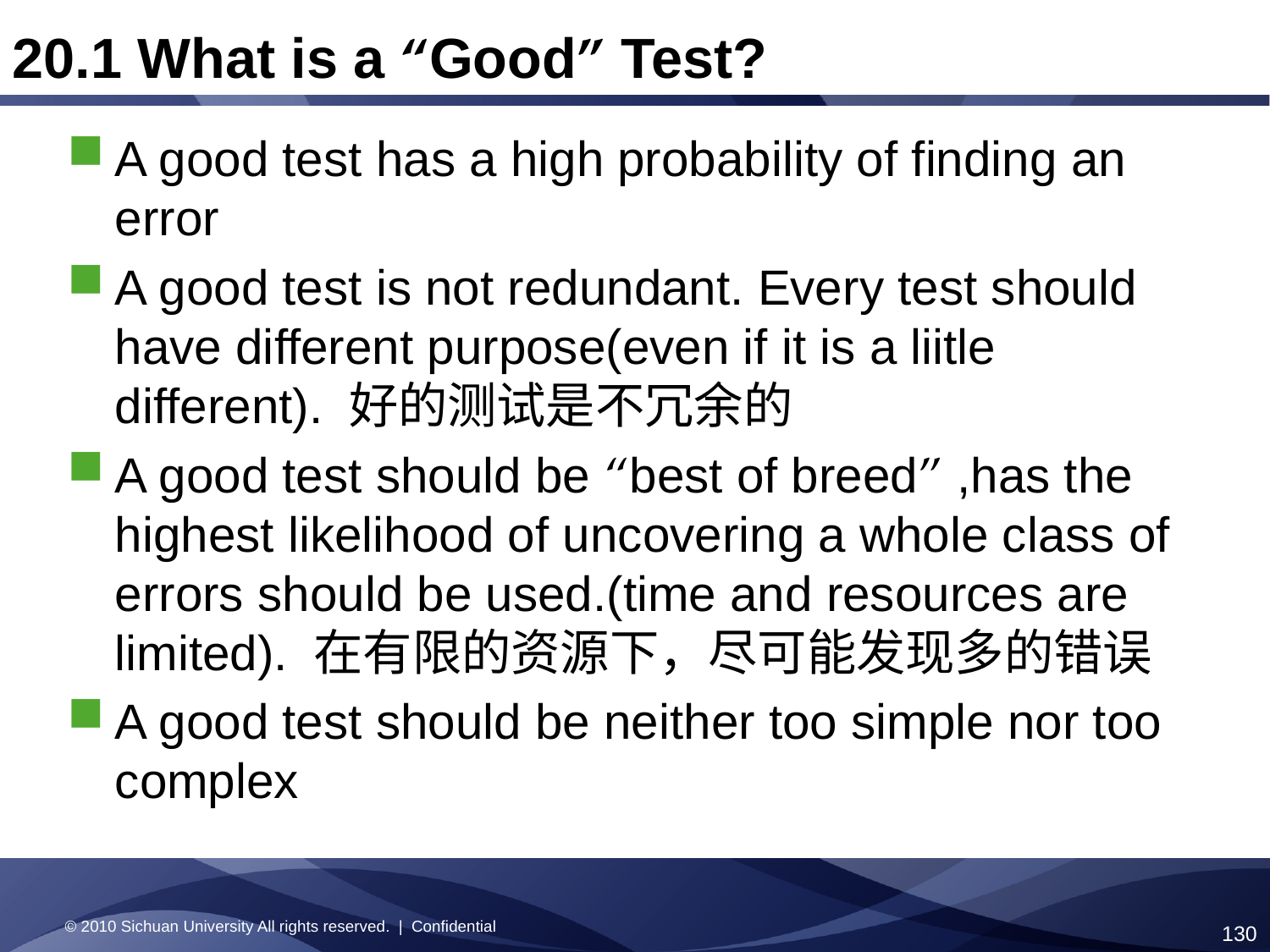

20.1 What is a “Good” Test?
A good test has a high probability of finding an error
A good test is not redundant. Every test should have different purpose(even if it is a liitle different). 好的测试是不冗余的
A good test should be “best of breed” ,has the highest likelihood of uncovering a whole class of errors should be used.(time and resources are limited). 在有限的资源下，尽可能发现多的错误
A good test should be neither too simple nor too complex
© 2010 Sichuan University All rights reserved.  |  Confidential
130